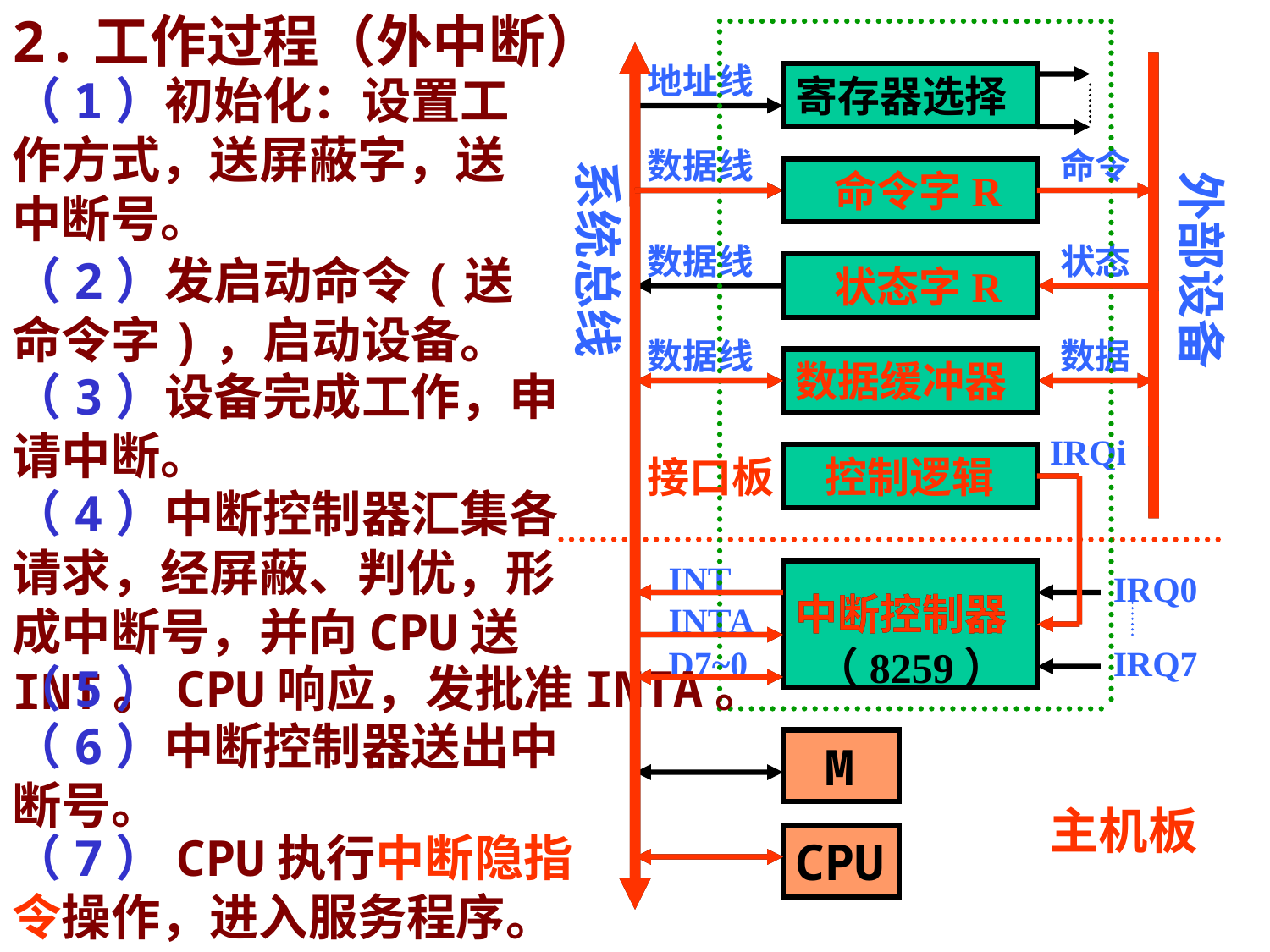

2.工作过程（外中断）

地址线

寄存器选择

数据线
命令
系统总线
   命令字R
外部设备

数据线
状态
   状态字R

数据线
数据
数据缓冲器

IRQi
接口板
  控制逻辑

INT

中断控制器
（8259）
IRQ0

INTA

D7~0
IRQ7

 M

主机板
CPU

（1）初始化：设置工作方式，送屏蔽字，送中断号。
   命令字R

（2）发启动命令(送命令字)，启动设备。
   状态字R

数据缓冲器
（3）设备完成工作，申请中断。

  控制逻辑
（4）中断控制器汇集各请求，经屏蔽、判优，形成中断号，并向CPU送INT。

中断控制器

（5）CPU响应，发批准INTA。

（6）中断控制器送出中断号。
（7）CPU执行中断隐指令操作，进入服务程序。